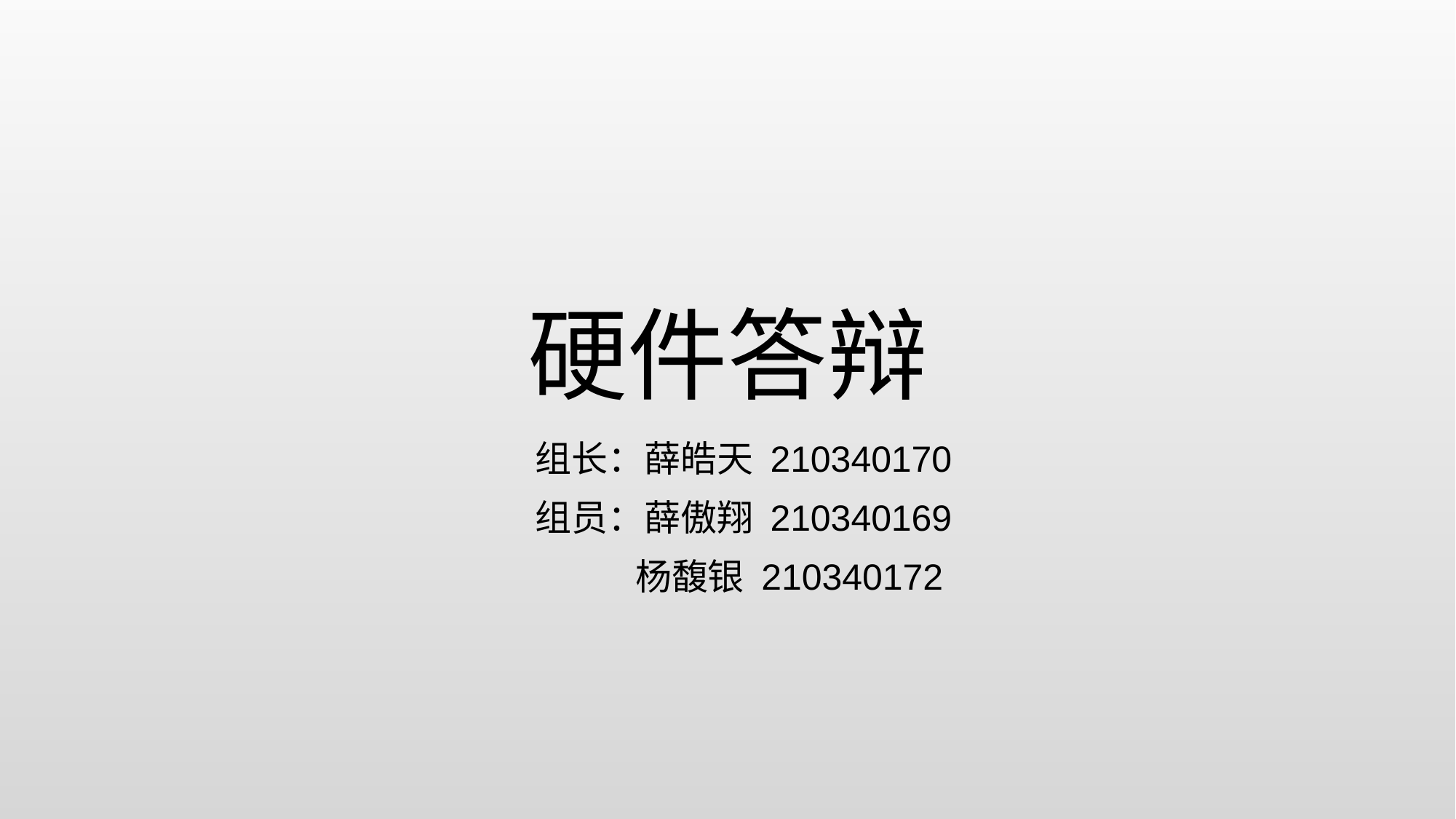

# 硬件答辩
组长：薛皓天 210340170
组员：薛傲翔 210340169
              杨馥银 210340172